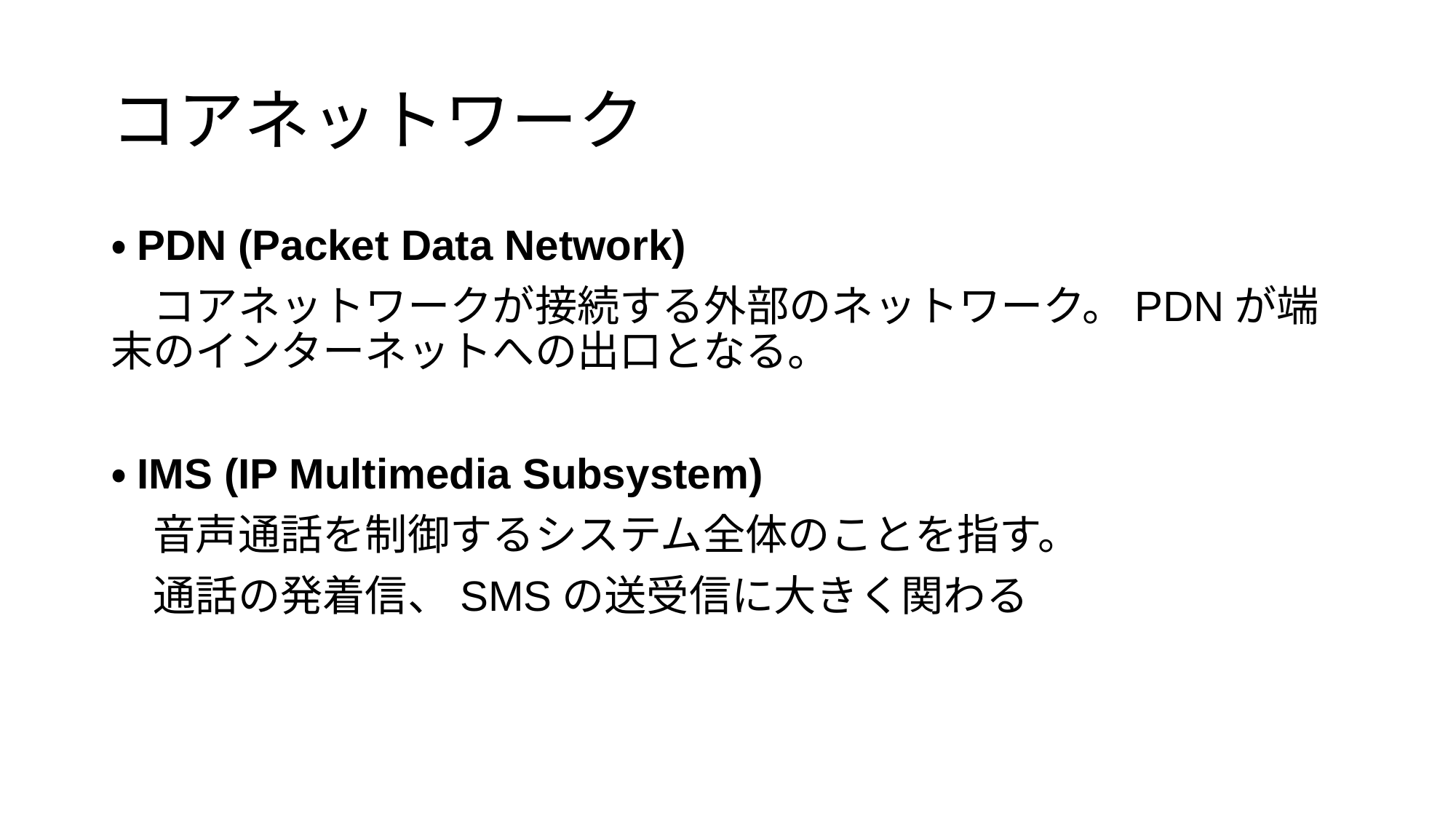

# コアネットワーク
・PDN (Packet Data Network)
　コアネットワークが接続する外部のネットワーク。PDNが端末のインターネットへの出口となる。

・IMS (IP Multimedia Subsystem)
　音声通話を制御するシステム全体のことを指す。
　通話の発着信、SMSの送受信に大きく関わる